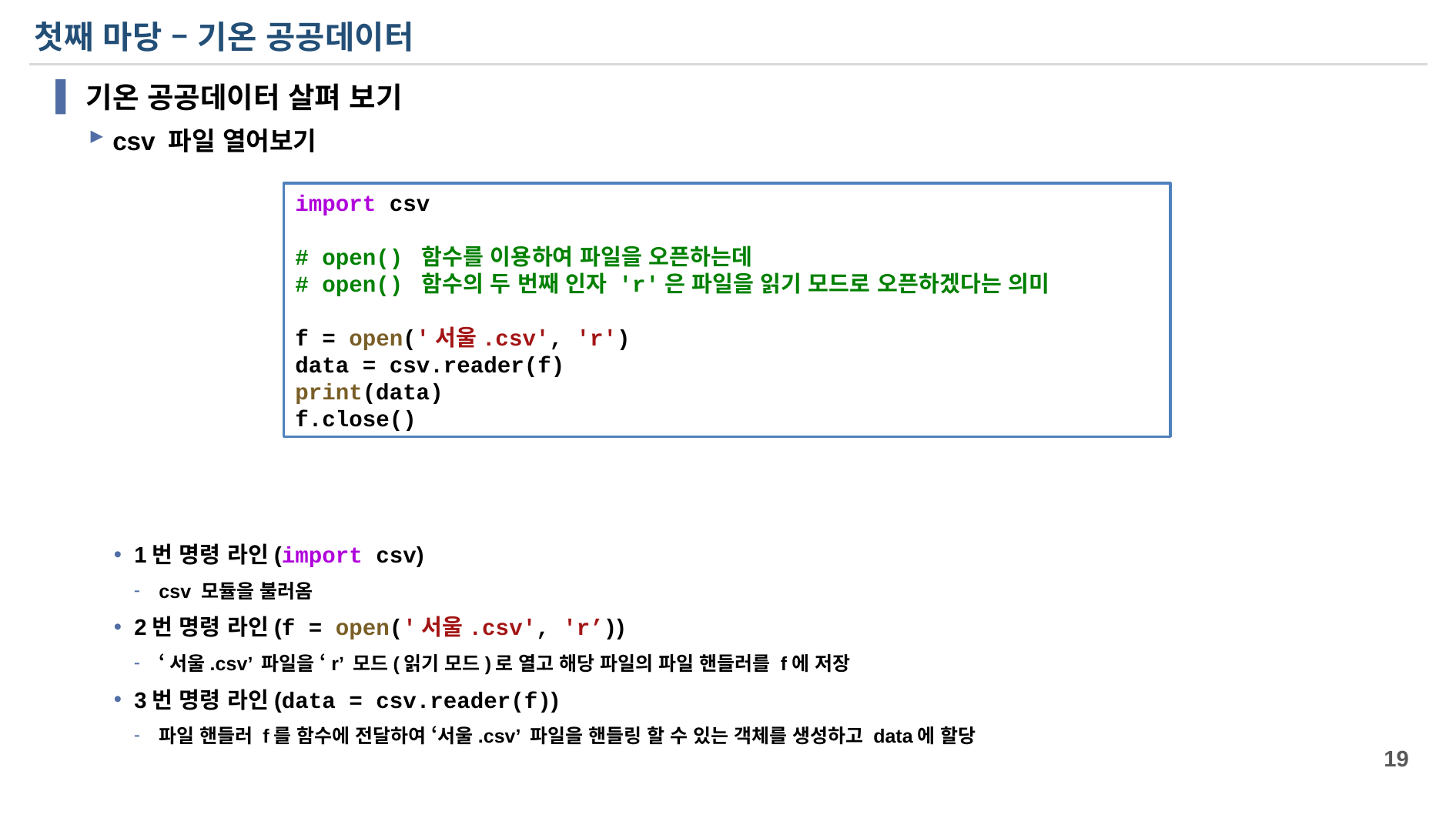

# 첫째 마당 – 기온 공공데이터
기온 공공데이터 살펴 보기
csv 파일 열어보기

1번 명령 라인(import csv)
csv 모듈을 불러옴
2번 명령 라인(f = open('서울.csv', 'r’))
‘서울.csv’ 파일을 ‘r’ 모드(읽기 모드)로 열고 해당 파일의 파일 핸들러를 f에 저장
3번 명령 라인(data = csv.reader(f))
파일 핸들러 f를 함수에 전달하여 ‘서울.csv’ 파일을 핸들링 할 수 있는 객체를 생성하고 data에 할당

import csv
# open() 함수를 이용하여 파일을 오픈하는데
# open() 함수의 두 번째 인자 'r'은 파일을 읽기 모드로 오픈하겠다는 의미
f = open('서울.csv', 'r')
data = csv.reader(f)
print(data)
f.close()
19